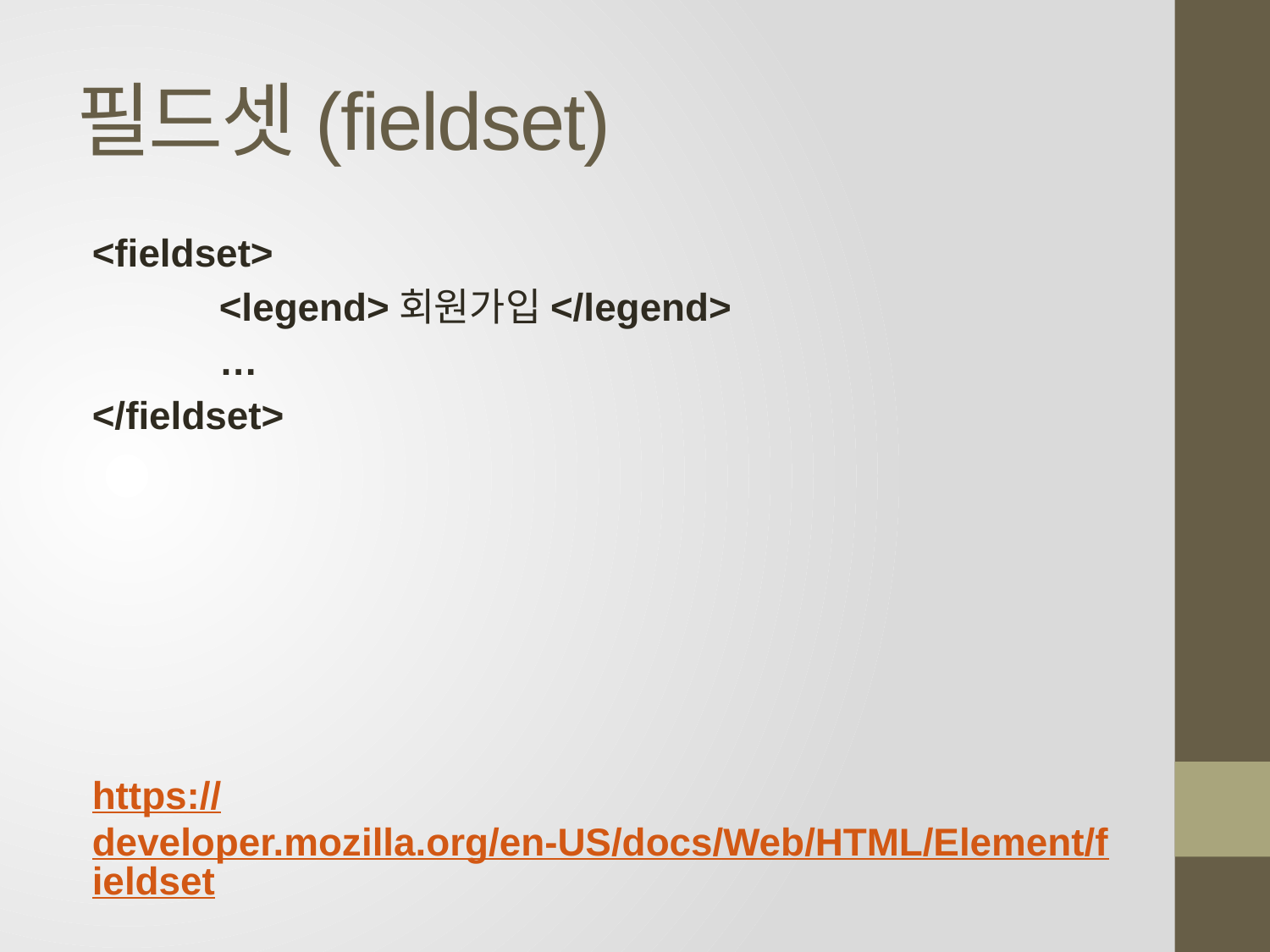

# 필드셋(fieldset)
<fieldset>
	<legend>회원가입</legend>
	…
</fieldset>

https://developer.mozilla.org/en-US/docs/Web/HTML/Element/fieldset